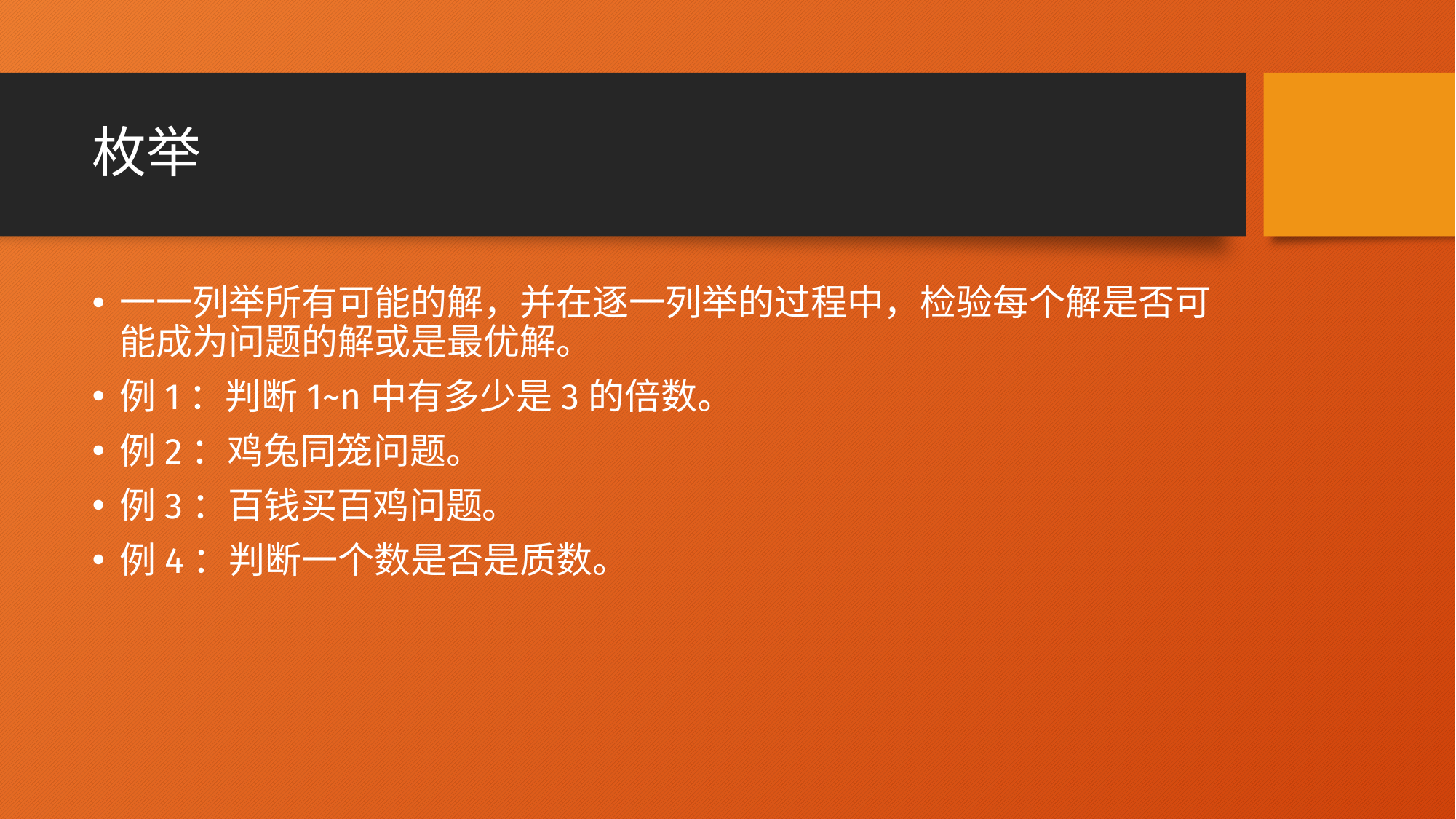

# 枚举
一一列举所有可能的解，并在逐一列举的过程中，检验每个解是否可能成为问题的解或是最优解。
例1：判断1~n中有多少是3的倍数。
例2：鸡兔同笼问题。
例3：百钱买百鸡问题。
例4：判断一个数是否是质数。